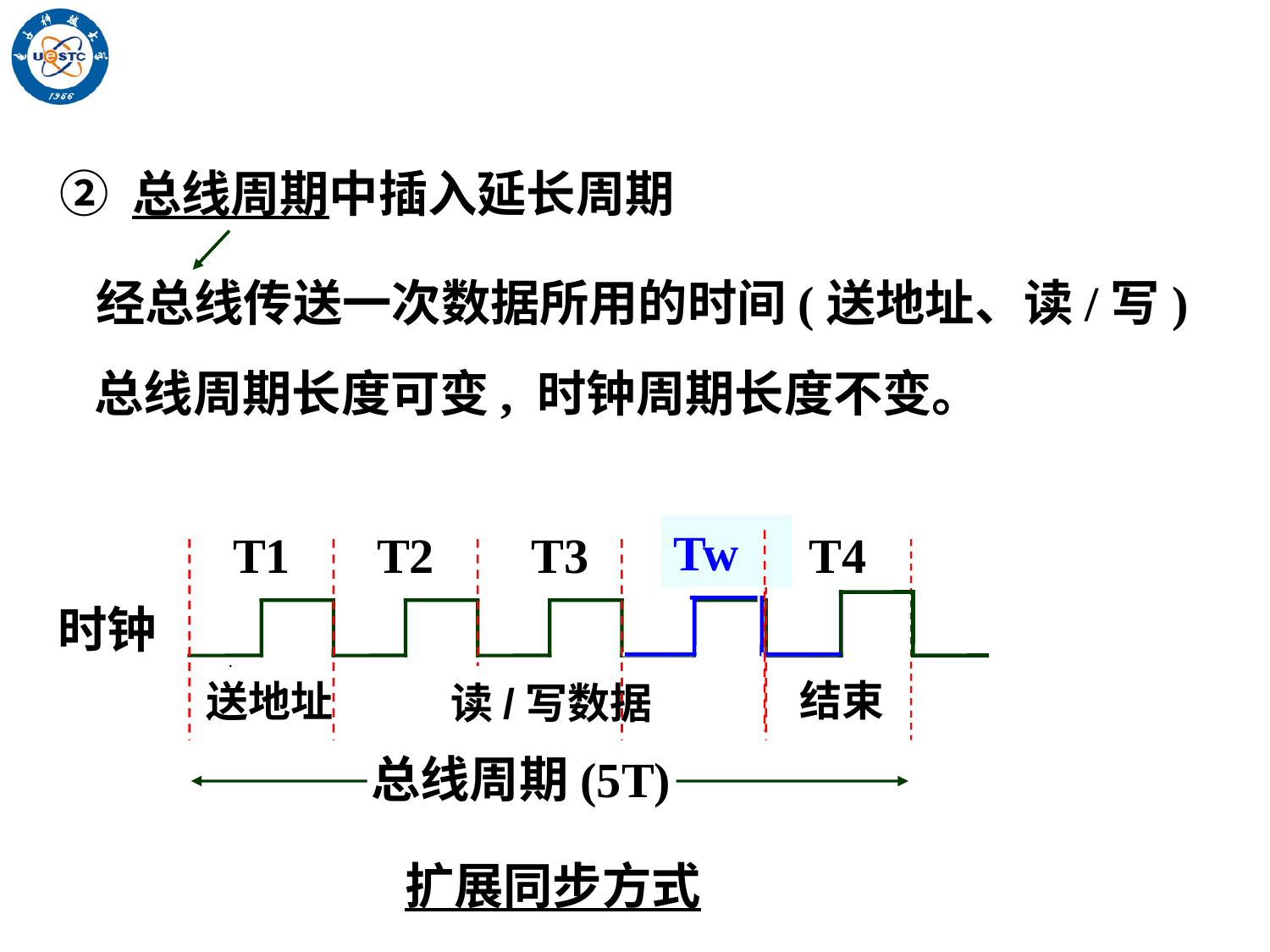

② 总线周期中插入延长周期

经总线传送一次数据所用的时间(送地址、读/写)
总线周期长度可变, 时钟周期长度不变。
Tw

T1
T2
T3
T4

时钟

T4

结束
送地址
读/写数据
总线周期(5T)

扩展同步方式